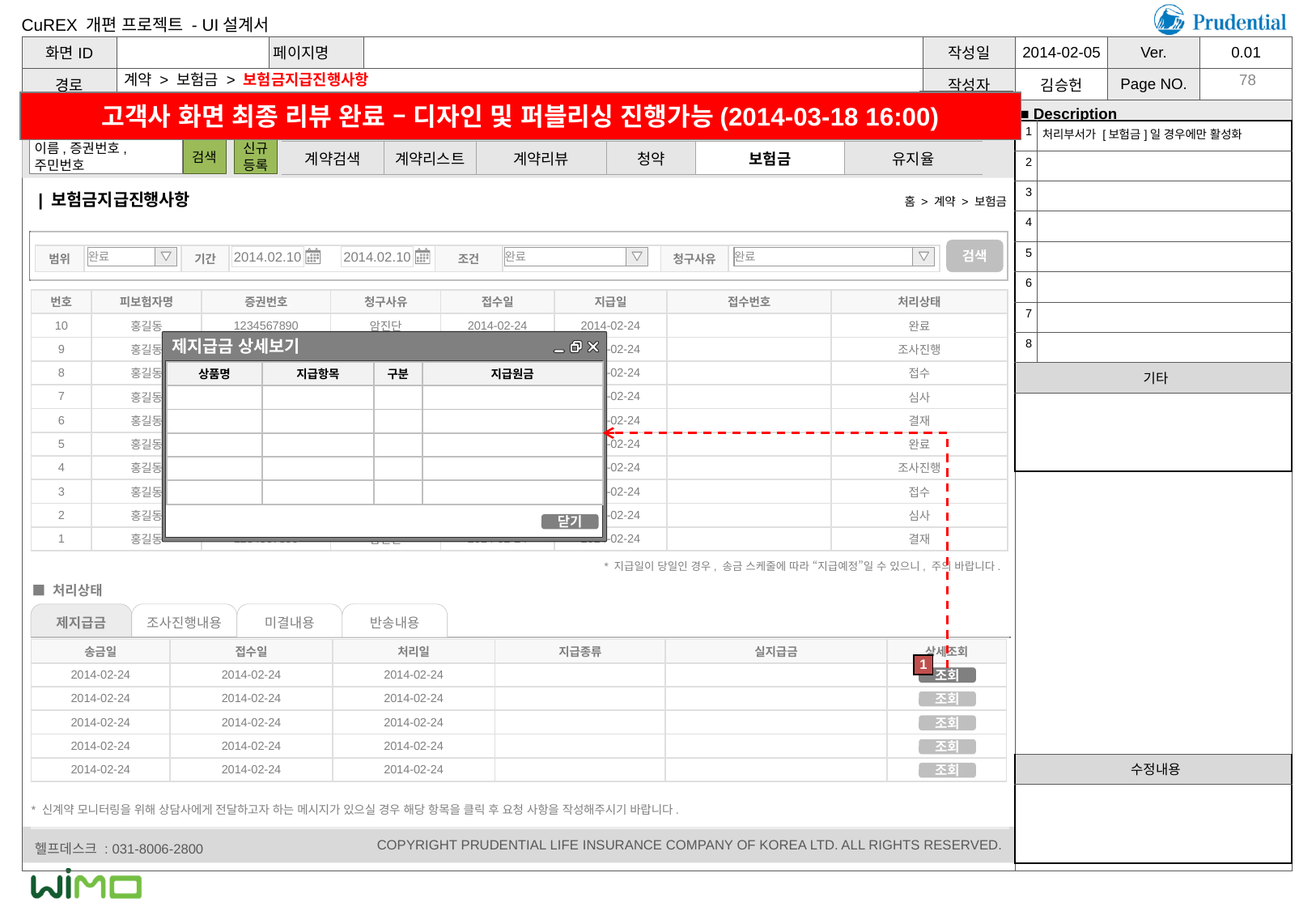

계약 > 보험금 > 보험금지급진행사항
78
고객사 화면 최종 리뷰 완료 – 디자인 및 퍼블리싱 진행가능(2014-03-18 16:00)
| 1 | 처리부서가 [보험금]일 경우에만 활성화 |
| --- | --- |
| 2 |  |
| 3 |  |
| 4 |  |
| 5 |  |
| 6 |  |
| 7 |  |
| 8 |  |
| 기타 |  |
|  |  |
| 계약검색 | 계약리스트 | 계약리뷰 | 청약 | 보험금 | 유지율 |
| --- | --- | --- | --- | --- | --- |
| 보험금지급진행사항
홈 > 계약 > 보험금

검색
| 범위 |  | 기간 |  | 조건 |  | 청구사유 |  |
| --- | --- | --- | --- | --- | --- | --- | --- |
2014.02.10
2014.02.10

완료

완료

완료

| 번호 | 피보험자명 | 증권번호 | 청구사유 | 접수일 | 지급일 | 접수번호 | 처리상태 |
| --- | --- | --- | --- | --- | --- | --- | --- |
| 10 | 홍길동 | 1234567890 | 암진단 | 2014-02-24 | 2014-02-24 |  | 완료 |
| 9 | 홍길동 | 1234567890 | 암진단 | 2014-02-24 | 2014-02-24 |  | 조사진행 |
| 8 | 홍길동 | 1234567890 | 암진단 | 2014-02-24 | 2014-02-24 |  | 접수 |
| 7 | 홍길동 | 1234567890 | 암진단 | 2014-02-24 | 2014-02-24 |  | 심사 |
| 6 | 홍길동 | 1234567890 | 암진단 | 2014-02-24 | 2014-02-24 |  | 결재 |
| 5 | 홍길동 | 1234567890 | 암진단 | 2014-02-24 | 2014-02-24 |  | 완료 |
| 4 | 홍길동 | 1234567890 | 암진단 | 2014-02-24 | 2014-02-24 |  | 조사진행 |
| 3 | 홍길동 | 1234567890 | 암진단 | 2014-02-24 | 2014-02-24 |  | 접수 |
| 2 | 홍길동 | 1234567890 | 암진단 | 2014-02-24 | 2014-02-24 |  | 심사 |
| 1 | 홍길동 | 1234567890 | 암진단 | 2014-02-24 | 2014-02-24 |  | 결재 |
제지급금 상세보기

| 상품명 | 지급항목 | 구분 | 지급원금 |
| --- | --- | --- | --- |
|  |  |  |  |
|  |  |  |  |
|  |  |  |  |
|  |  |  |  |
|  |  |  |  |
닫기
* 지급일이 당일인 경우, 송금 스케줄에 따라 “지급예정”일 수 있으니, 주의 바랍니다.
■ 처리상태
제지급금
조사진행내용
미결내용
반송내용
| 송금일 | 접수일 | 처리일 | 지급종류 | 실지급금 | 상세조회 |
| --- | --- | --- | --- | --- | --- |
| 2014-02-24 | 2014-02-24 | 2014-02-24 |  |  |  |
| 2014-02-24 | 2014-02-24 | 2014-02-24 |  |  |  |
| 2014-02-24 | 2014-02-24 | 2014-02-24 |  |  |  |
| 2014-02-24 | 2014-02-24 | 2014-02-24 |  |  |  |
| 2014-02-24 | 2014-02-24 | 2014-02-24 |  |  |  |
1
조회
조회
조회
조회
조회
| 수정내용 |
| --- |
|  |
조회
* 신계약 모니터링을 위해 상담사에게 전달하고자 하는 메시지가 있으실 경우 해당 항목을 클릭 후 요청 사항을 작성해주시기 바랍니다.